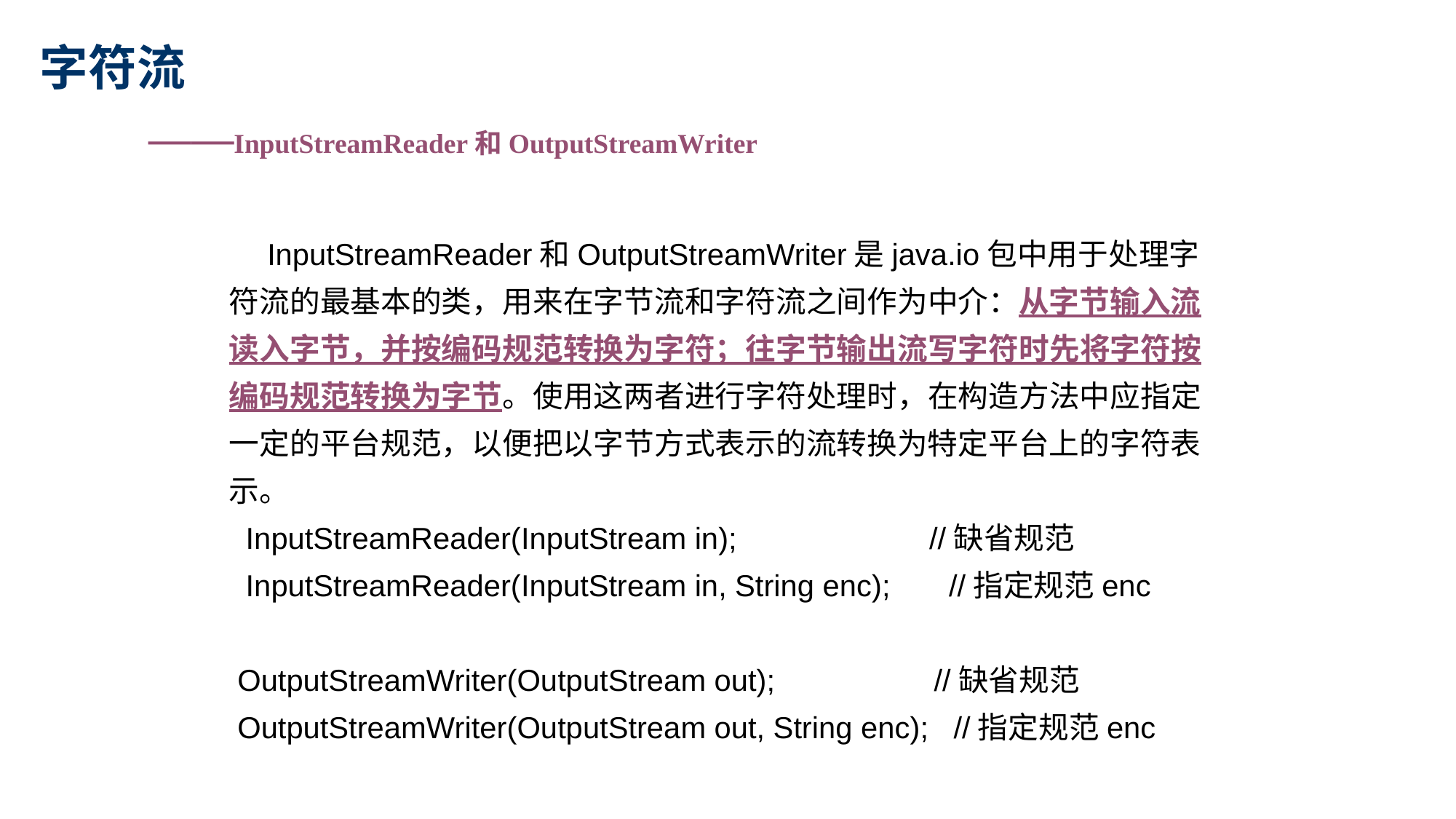

字符流
	——InputStreamReader和OutputStreamWriter
     InputStreamReader和OutputStreamWriter是java.io包中用于处理字符流的最基本的类，用来在字节流和字符流之间作为中介：从字节输入流读入字节，并按编码规范转换为字符；往字节输出流写字符时先将字符按编码规范转换为字节。使用这两者进行字符处理时，在构造方法中应指定一定的平台规范，以便把以字节方式表示的流转换为特定平台上的字符表示。
  InputStreamReader(InputStream in);                       //缺省规范
  InputStreamReader(InputStream in, String enc);       //指定规范enc

 OutputStreamWriter(OutputStream out);                   //缺省规范
 OutputStreamWriter(OutputStream out, String enc);   //指定规范enc